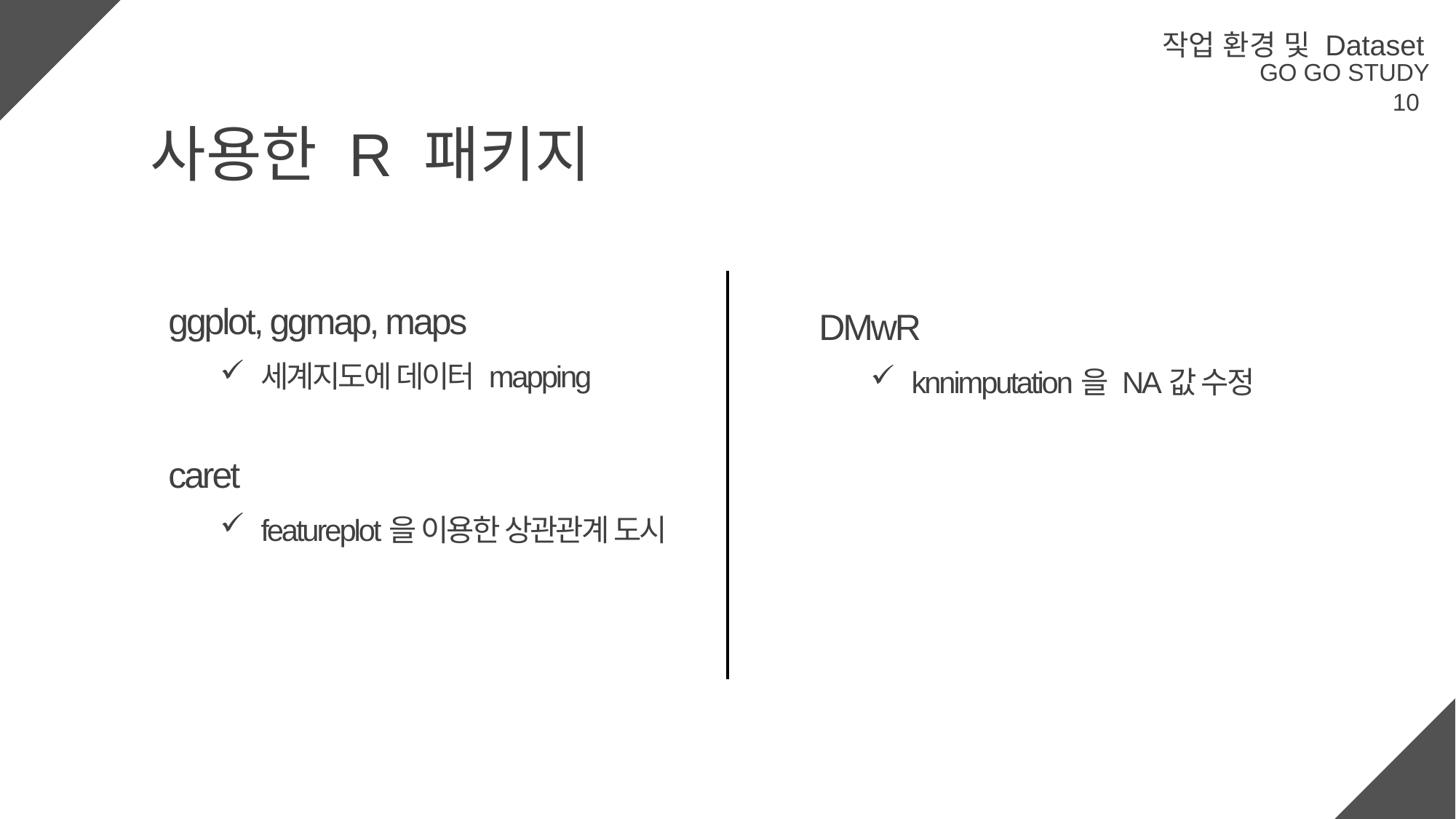

작업 환경 및 Dataset
GO GO STUDY
10
사용한 R 패키지
ggplot, ggmap, maps
세계지도에 데이터 mapping
DMwR
knnimputation을 NA값 수정
caret
featureplot을 이용한 상관관계 도시